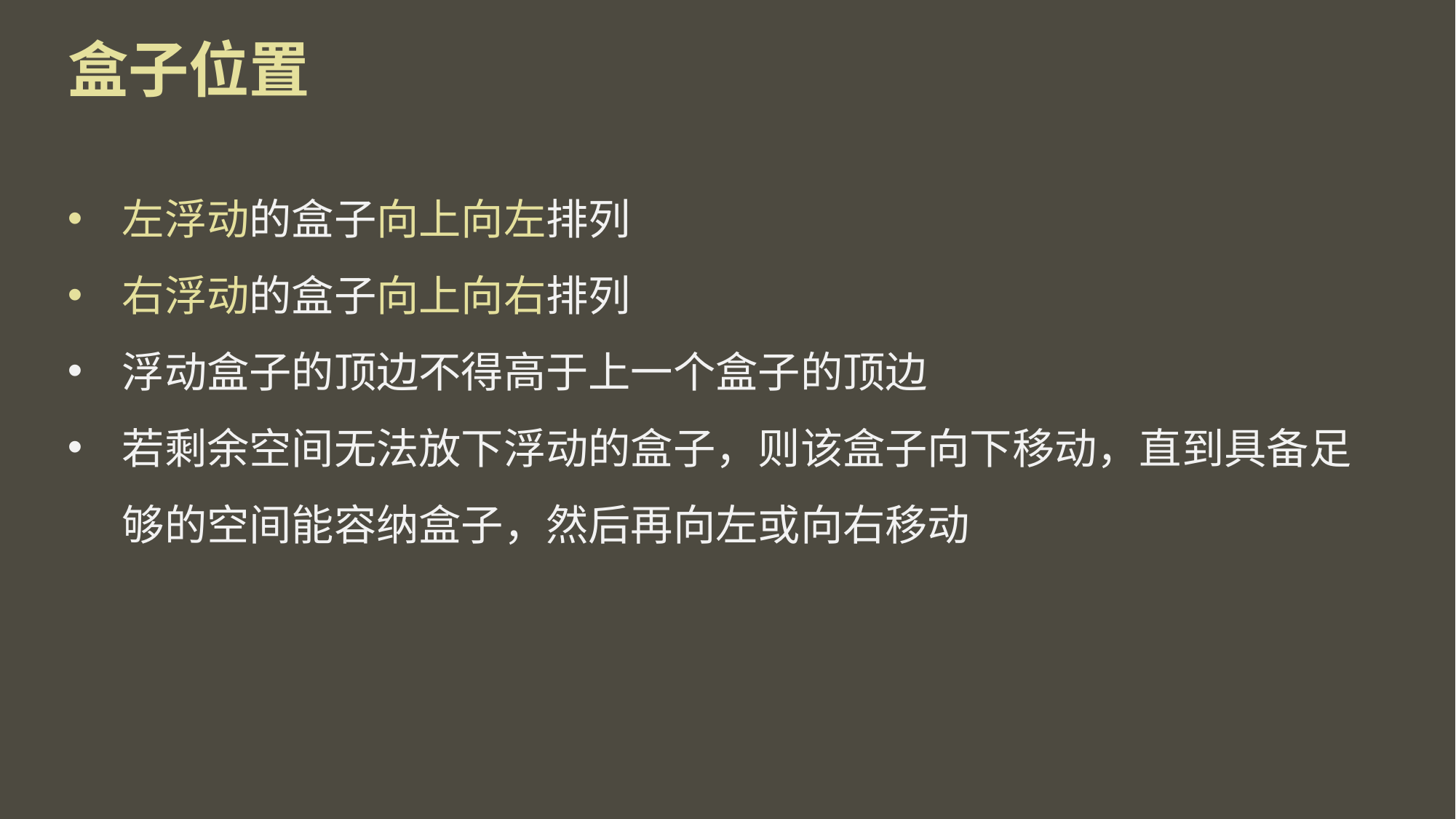

# 盒子位置
左浮动的盒子向上向左排列
右浮动的盒子向上向右排列
浮动盒子的顶边不得高于上一个盒子的顶边
若剩余空间无法放下浮动的盒子，则该盒子向下移动，直到具备足够的空间能容纳盒子，然后再向左或向右移动